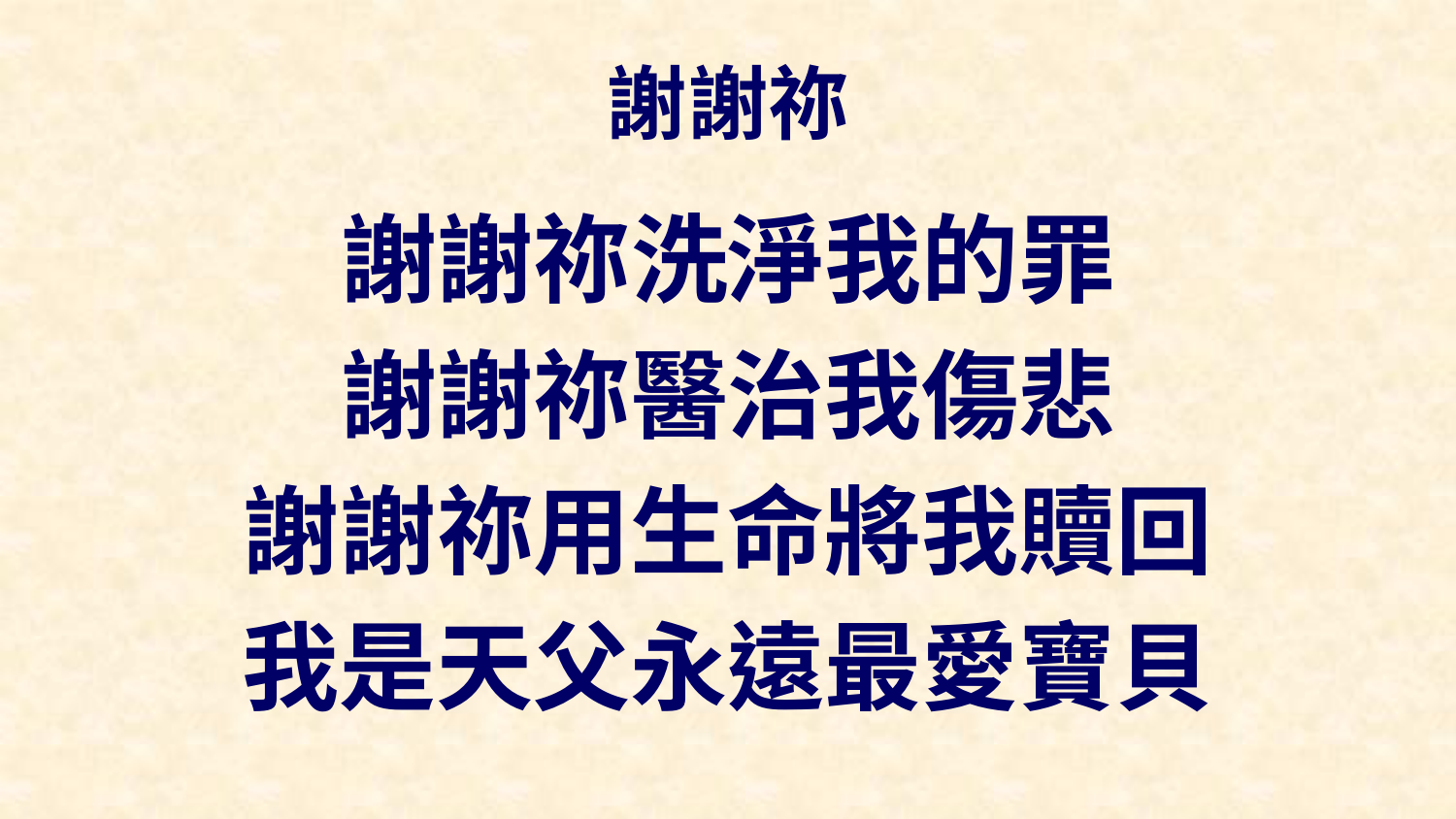

# 謝謝祢
謝謝祢洗淨我的罪
謝謝祢醫治我傷悲
謝謝祢用生命將我贖回
我是天父永遠最愛寶貝